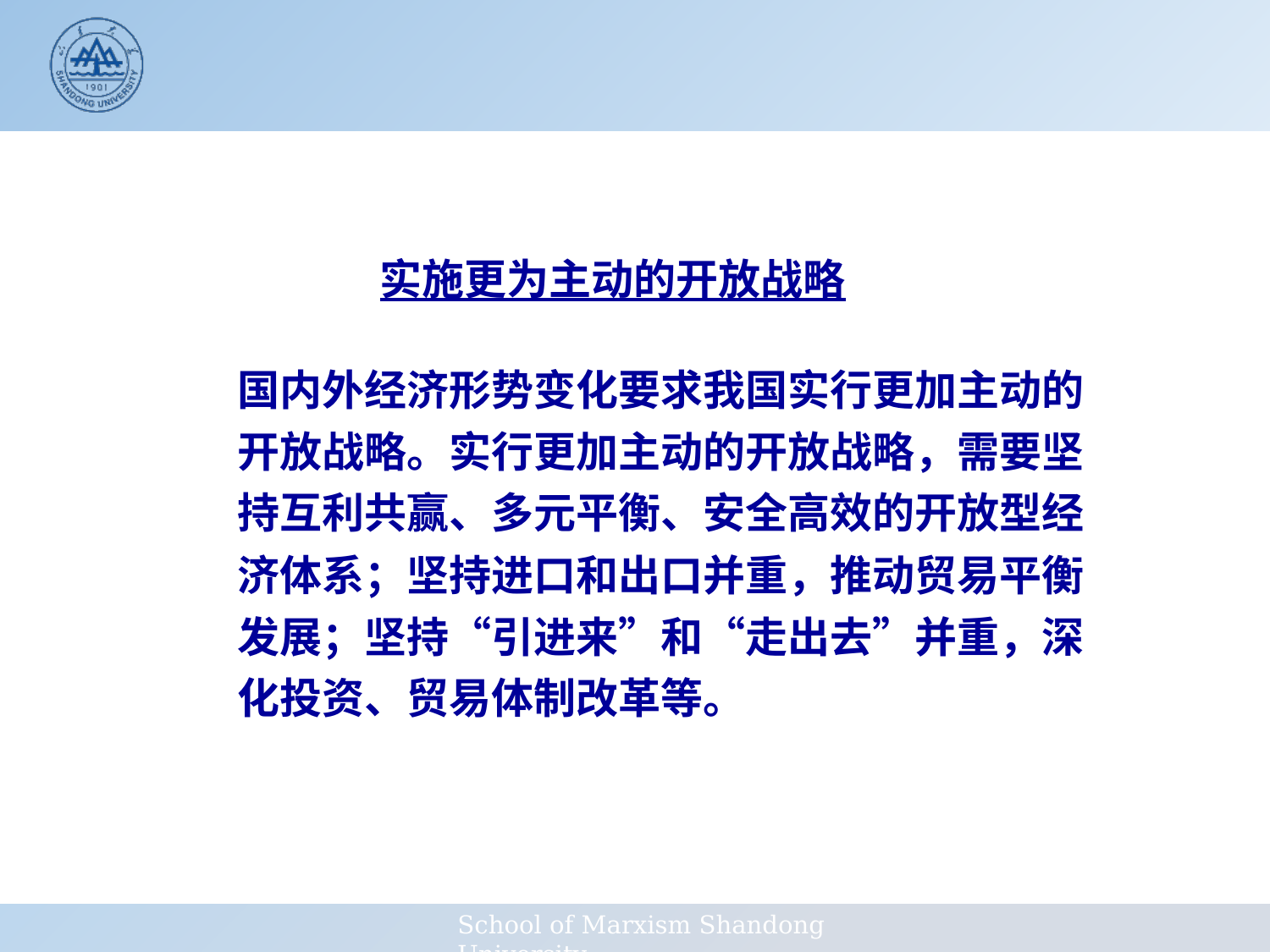

实施更为主动的开放战略
国内外经济形势变化要求我国实行更加主动的开放战略。实行更加主动的开放战略，需要坚持互利共赢、多元平衡、安全高效的开放型经济体系；坚持进口和出口并重，推动贸易平衡发展；坚持“引进来”和“走出去”并重，深化投资、贸易体制改革等。